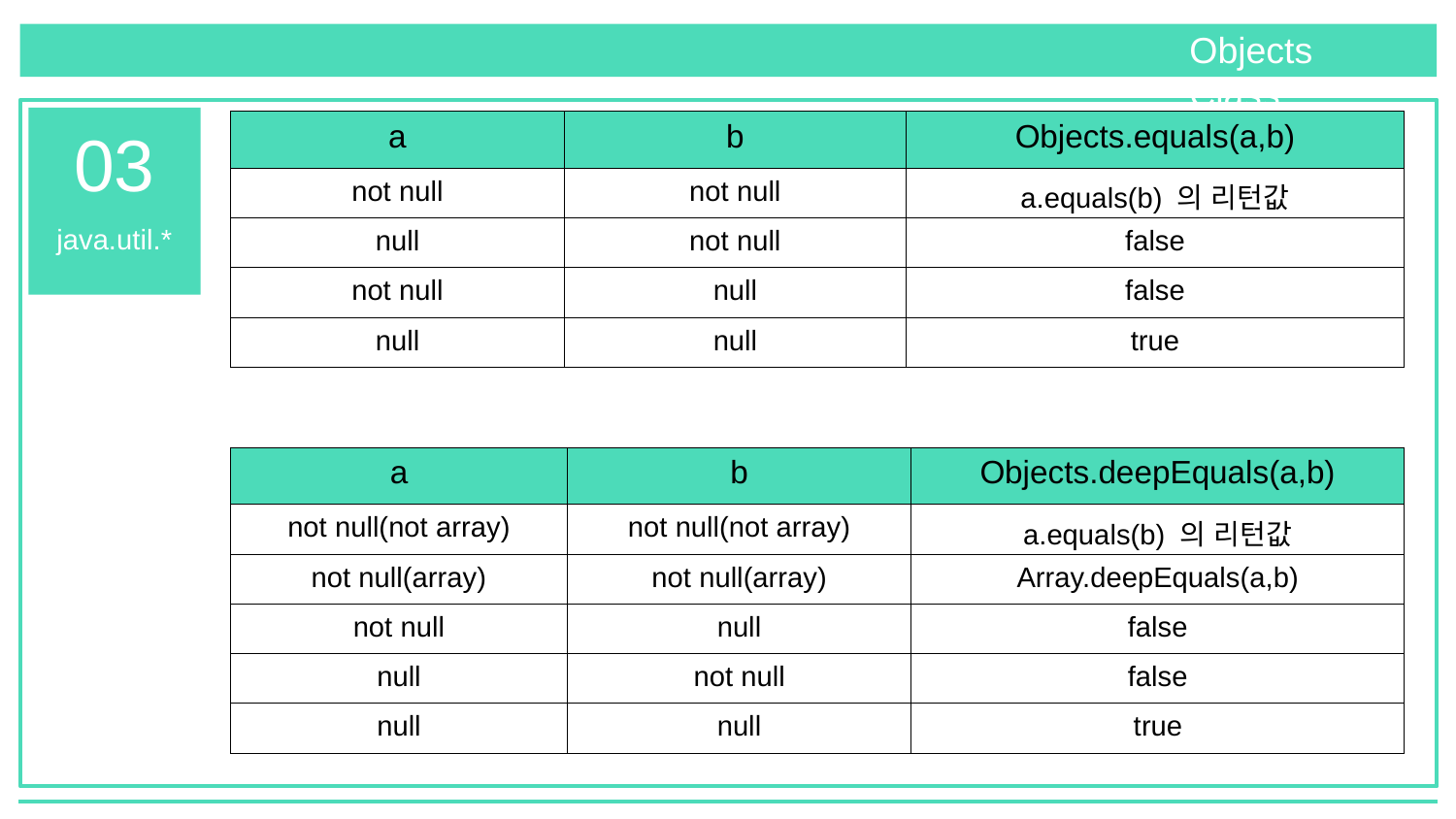

Objects Class

03
| a | b | Objects.equals(a,b) |
| --- | --- | --- |
| not null | not null | a.equals(b) 의 리턴값 |
| null | not null | false |
| not null | null | false |
| null | null | true |
java.util.*
| a | b | Objects.deepEquals(a,b) |
| --- | --- | --- |
| not null(not array) | not null(not array) | a.equals(b) 의 리턴값 |
| not null(array) | not null(array) | Array.deepEquals(a,b) |
| not null | null | false |
| null | not null | false |
| null | null | true |